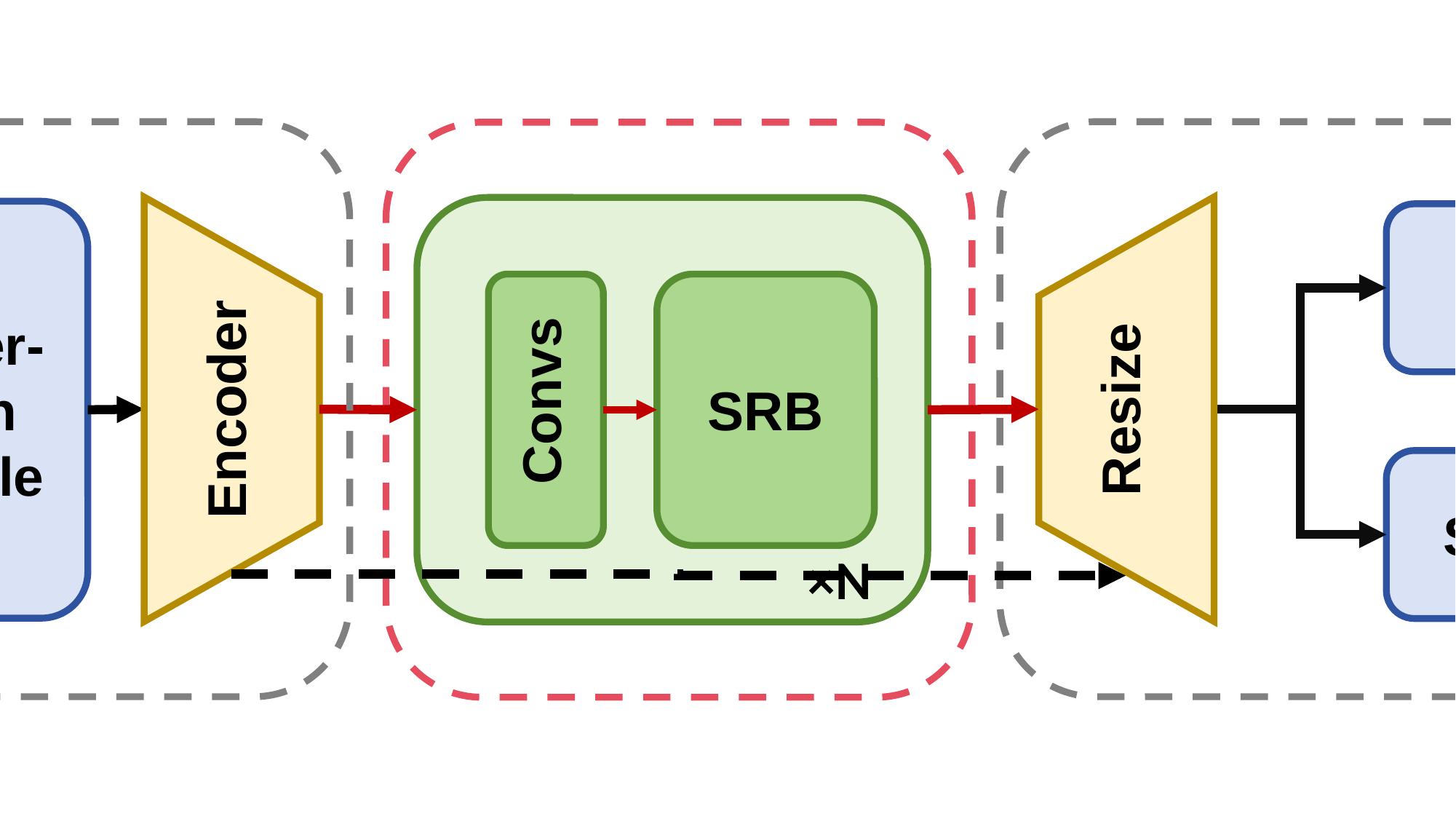

Convs
SRB
×N

Encoder
Center- Align Module

Resize
Recognizer
❄
SR Decoder
❄
模型解码器和编码器，在模型各个阶段都处于激活
各个阶段的特征传递路径
预训练阶段的特征传递路径

模型特征增强部分，只在特征增强训练阶段和推理时激活
❄
特征增强训练阶段和推理阶段的特征传递路径
特征增强训练阶段该模块处于冻结或微调状态